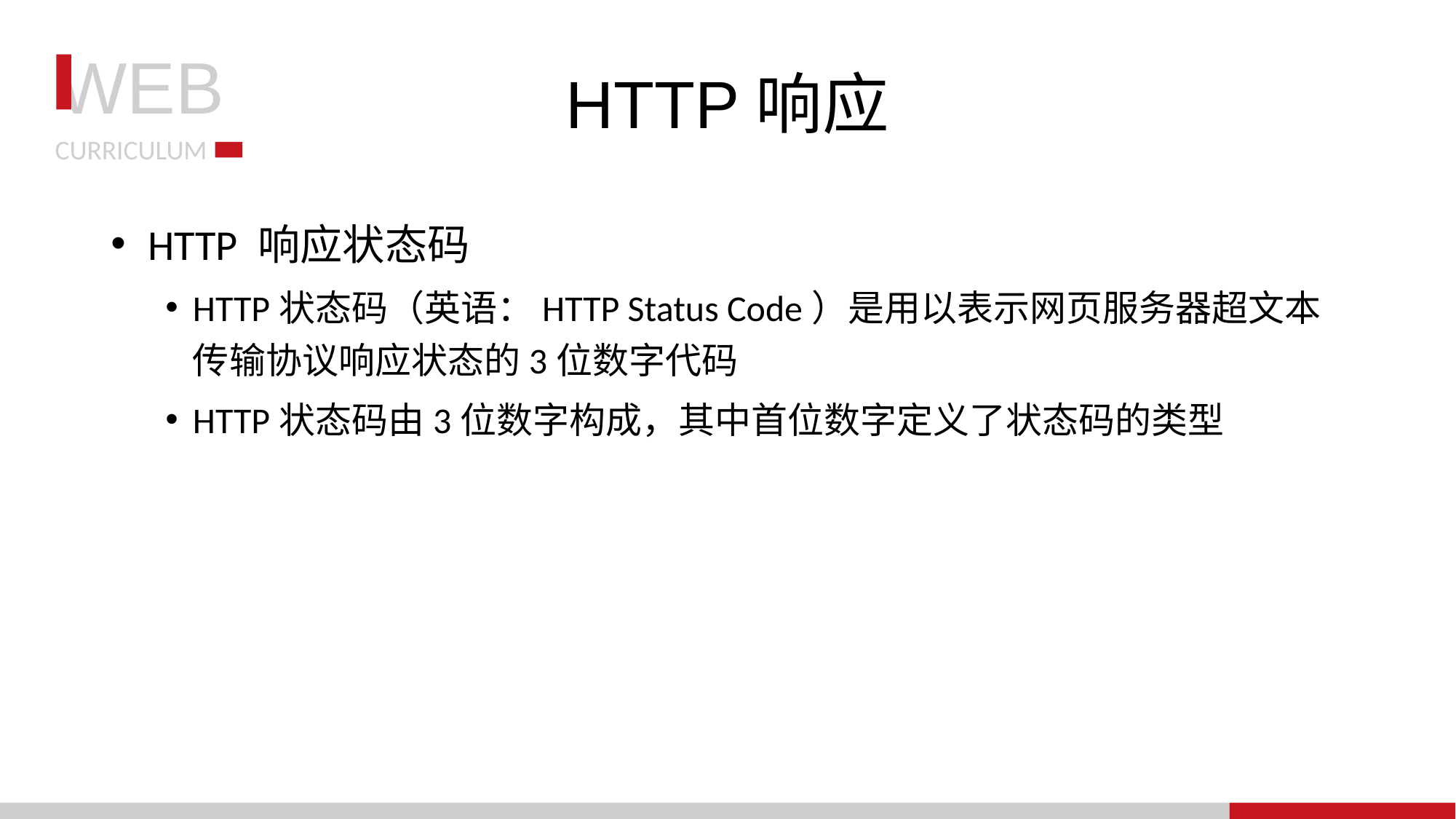

# HTTP响应
 HTTP 响应状态码
HTTP状态码（英语：HTTP Status Code）是用以表示网页服务器超文本传输协议响应状态的3位数字代码
HTTP状态码由3位数字构成，其中首位数字定义了状态码的类型